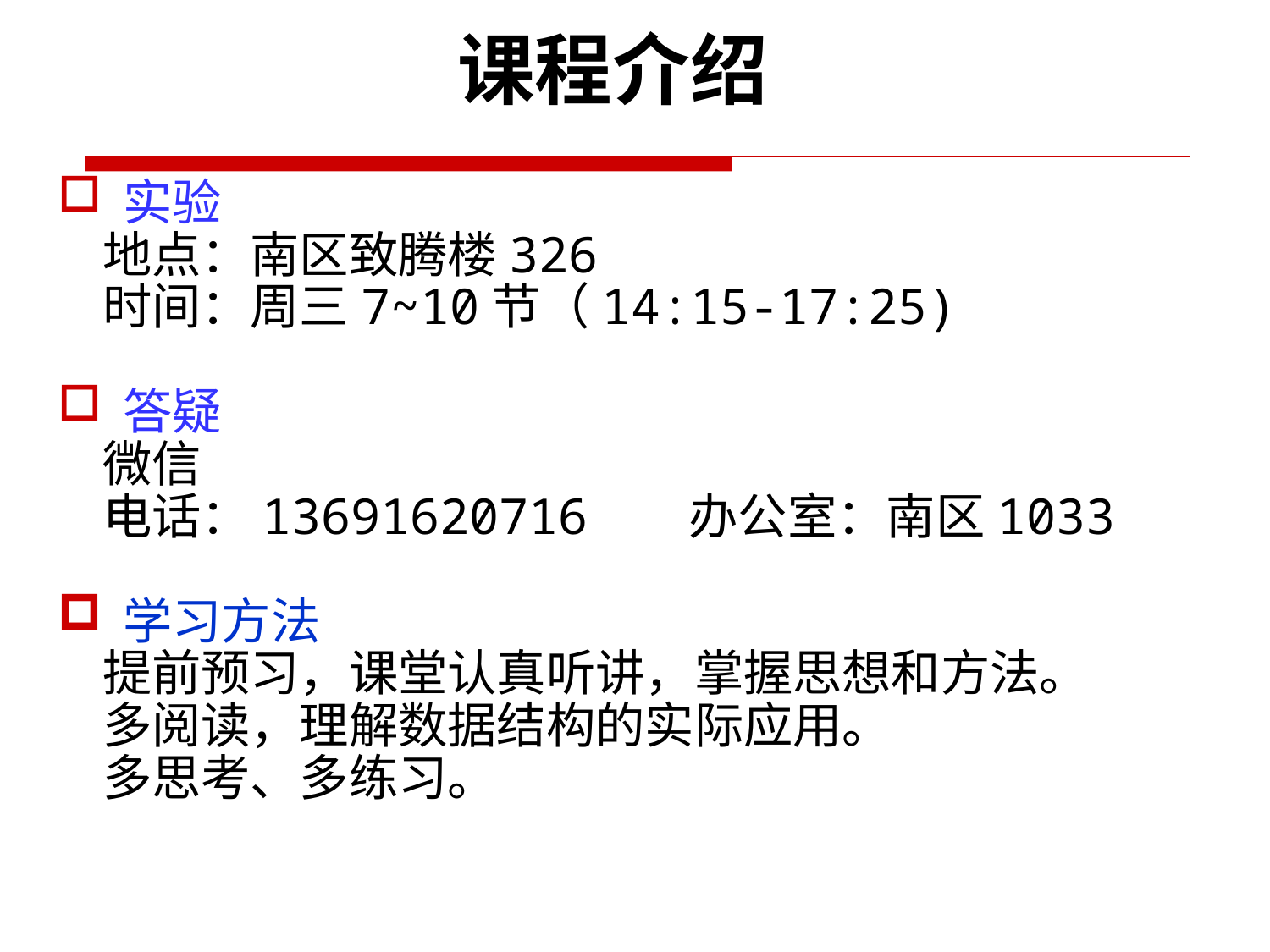

课程介绍
实验
   地点：南区致腾楼326
   时间：周三7~10节（14:15-17:25)

答疑
   微信
   电话：13691620716   办公室：南区1033

学习方法
   提前预习，课堂认真听讲，掌握思想和方法。
   多阅读，理解数据结构的实际应用。
   多思考、多练习。